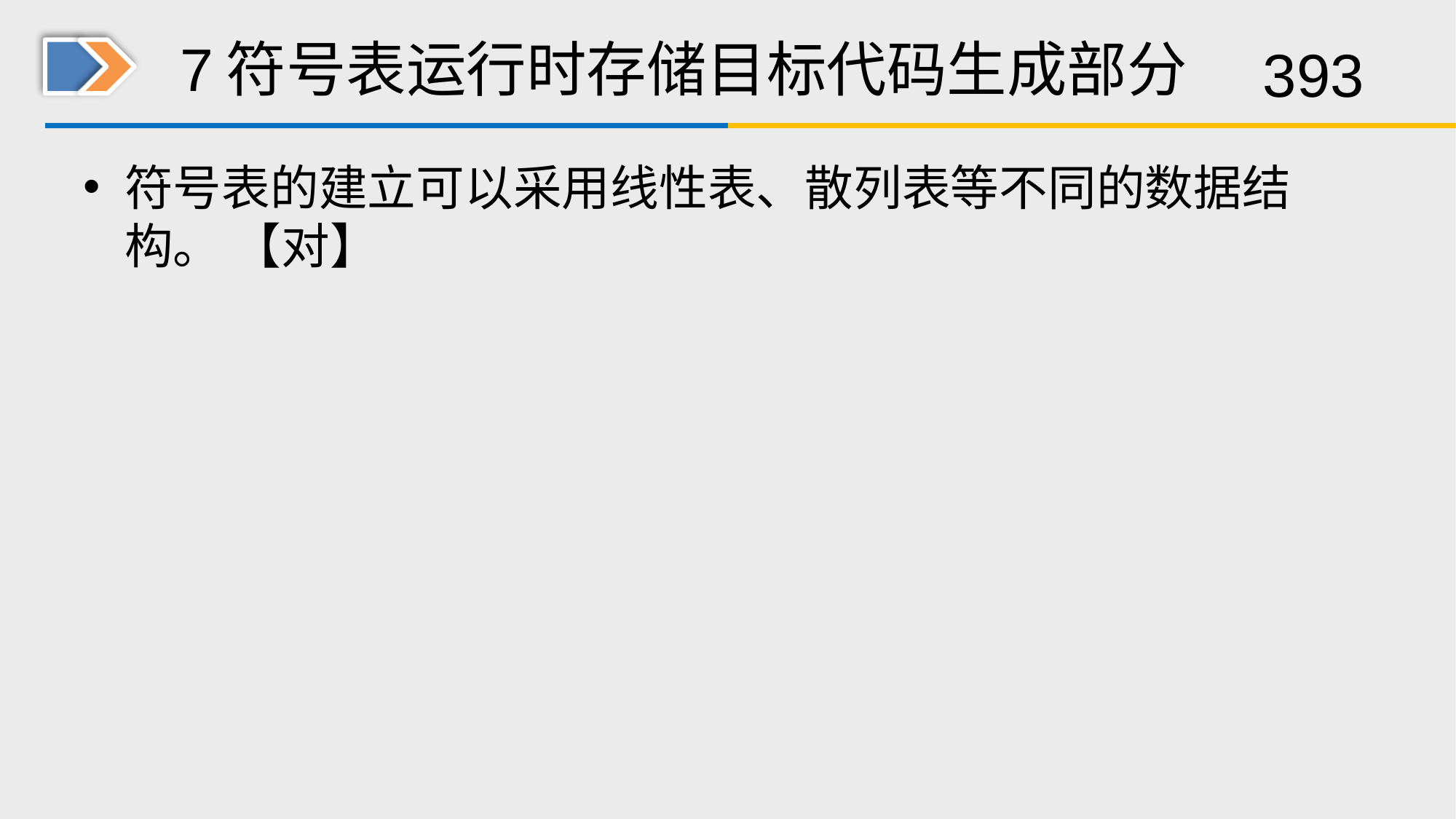

# 7符号表运行时存储目标代码生成部分
393
符号表的建立可以采用线性表、散列表等不同的数据结构。 【对】